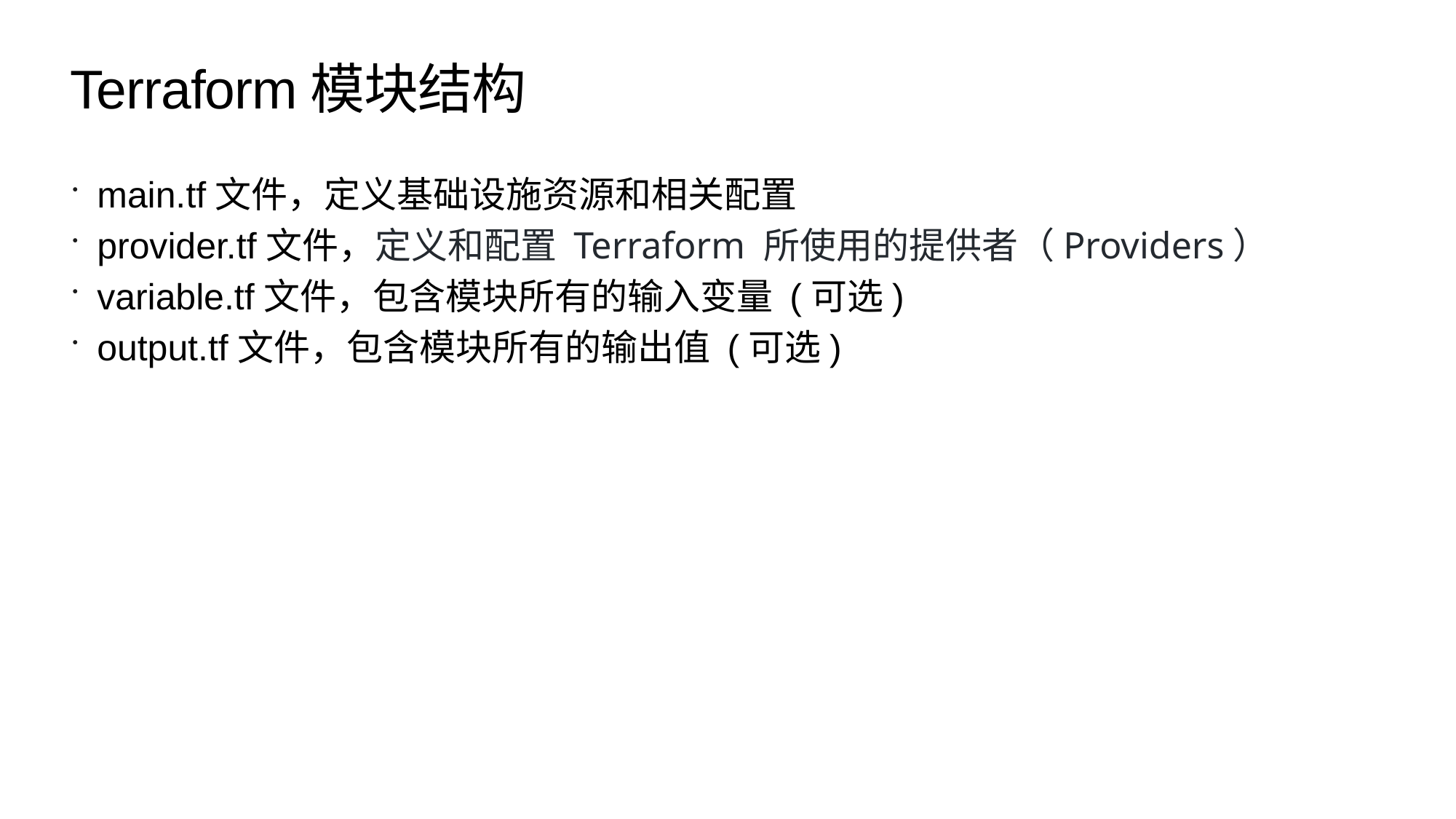

# Terraform模块结构
main.tf文件，定义基础设施资源和相关配置
provider.tf文件，定义和配置 Terraform 所使用的提供者（Providers）
variable.tf文件，包含模块所有的输入变量 (可选)
output.tf文件，包含模块所有的输出值 (可选)